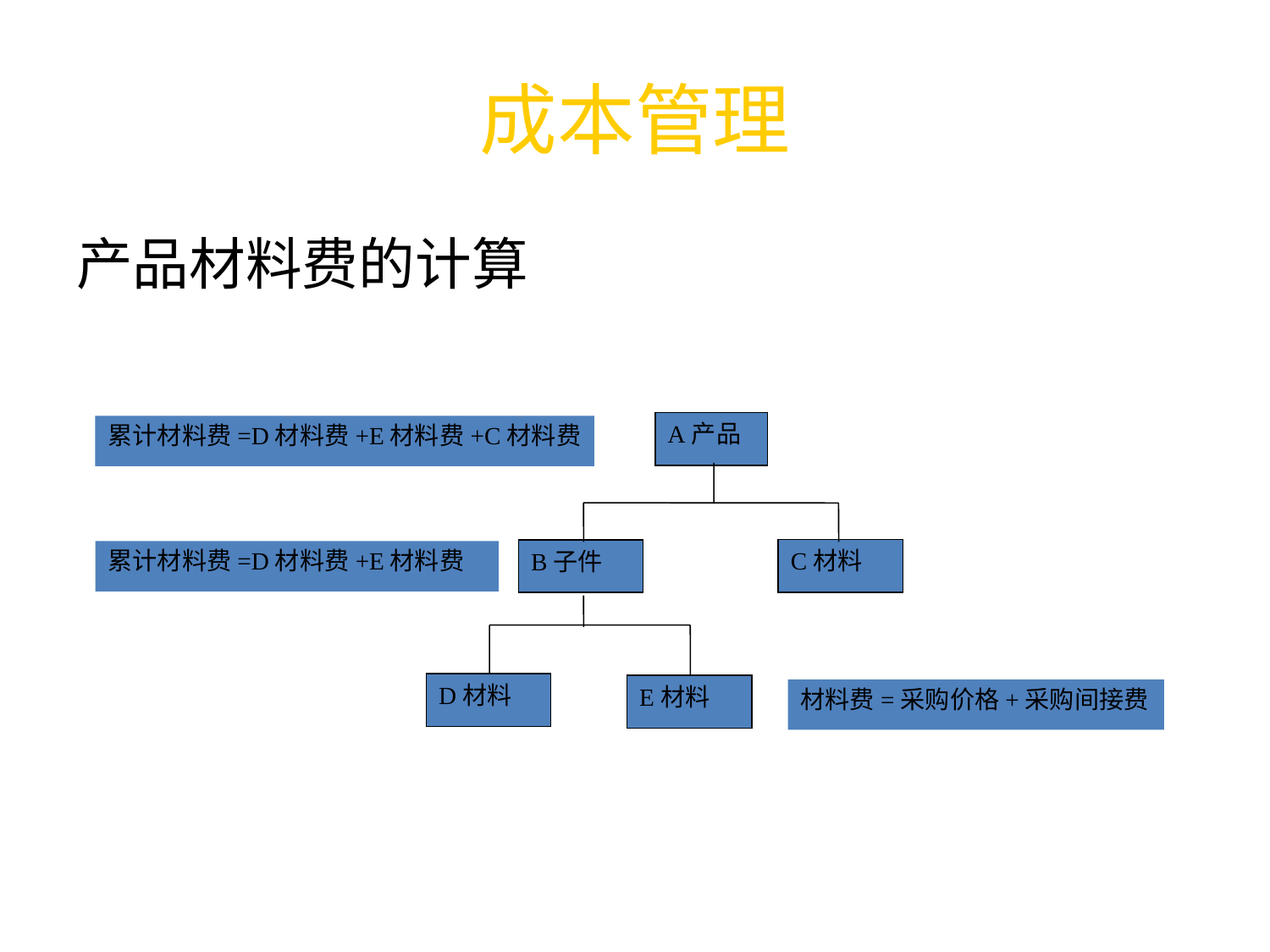

# 成本管理
产品材料费的计算
A产品

C材料
B子件

D材料
E材料
累计材料费=D材料费+E材料费+C材料费
累计材料费=D材料费+E材料费
材料费=采购价格+采购间接费